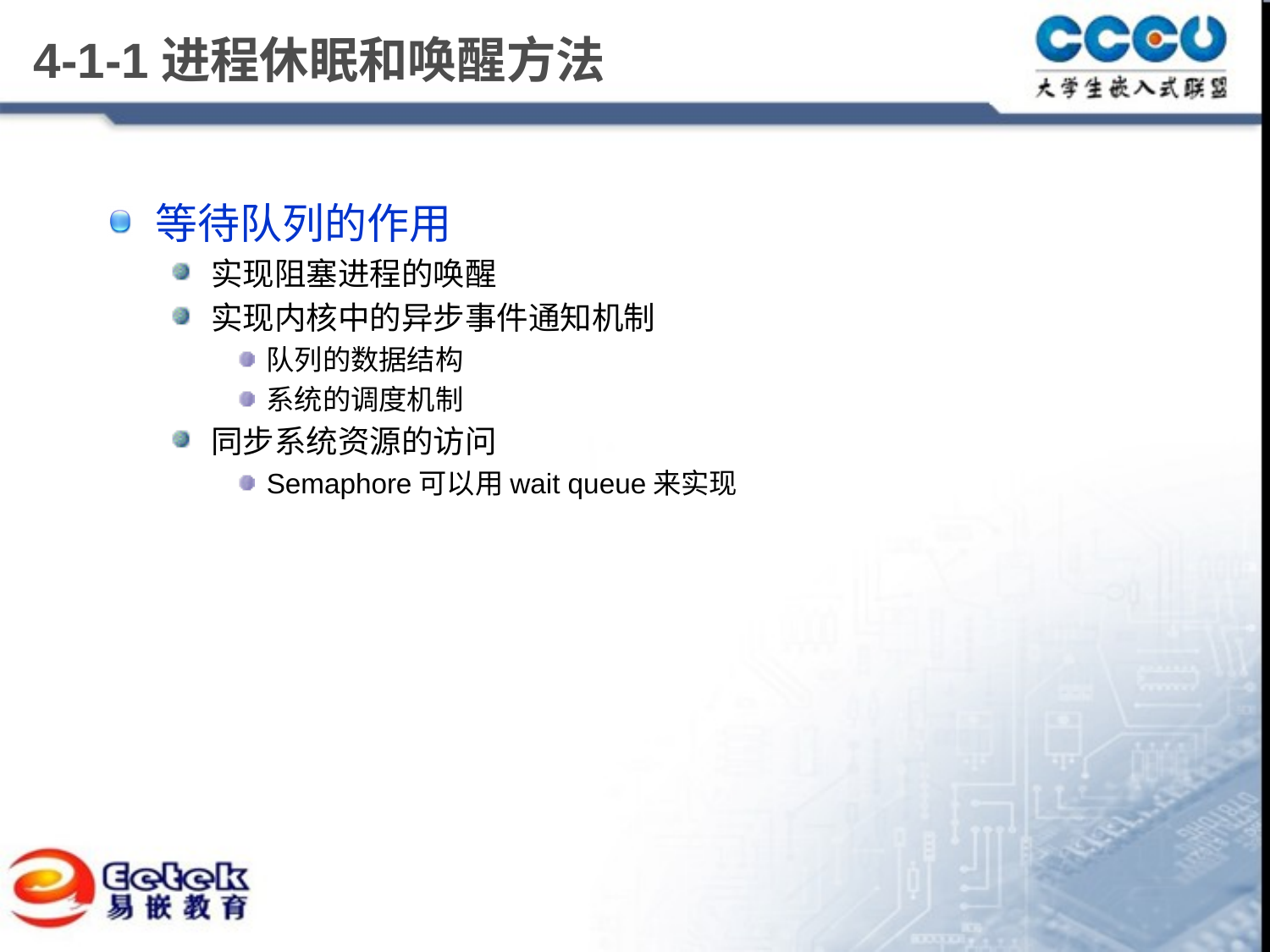

# 4-1-1进程休眠和唤醒方法
等待队列的作用
实现阻塞进程的唤醒
实现内核中的异步事件通知机制
队列的数据结构
系统的调度机制
同步系统资源的访问
Semaphore可以用wait queue来实现